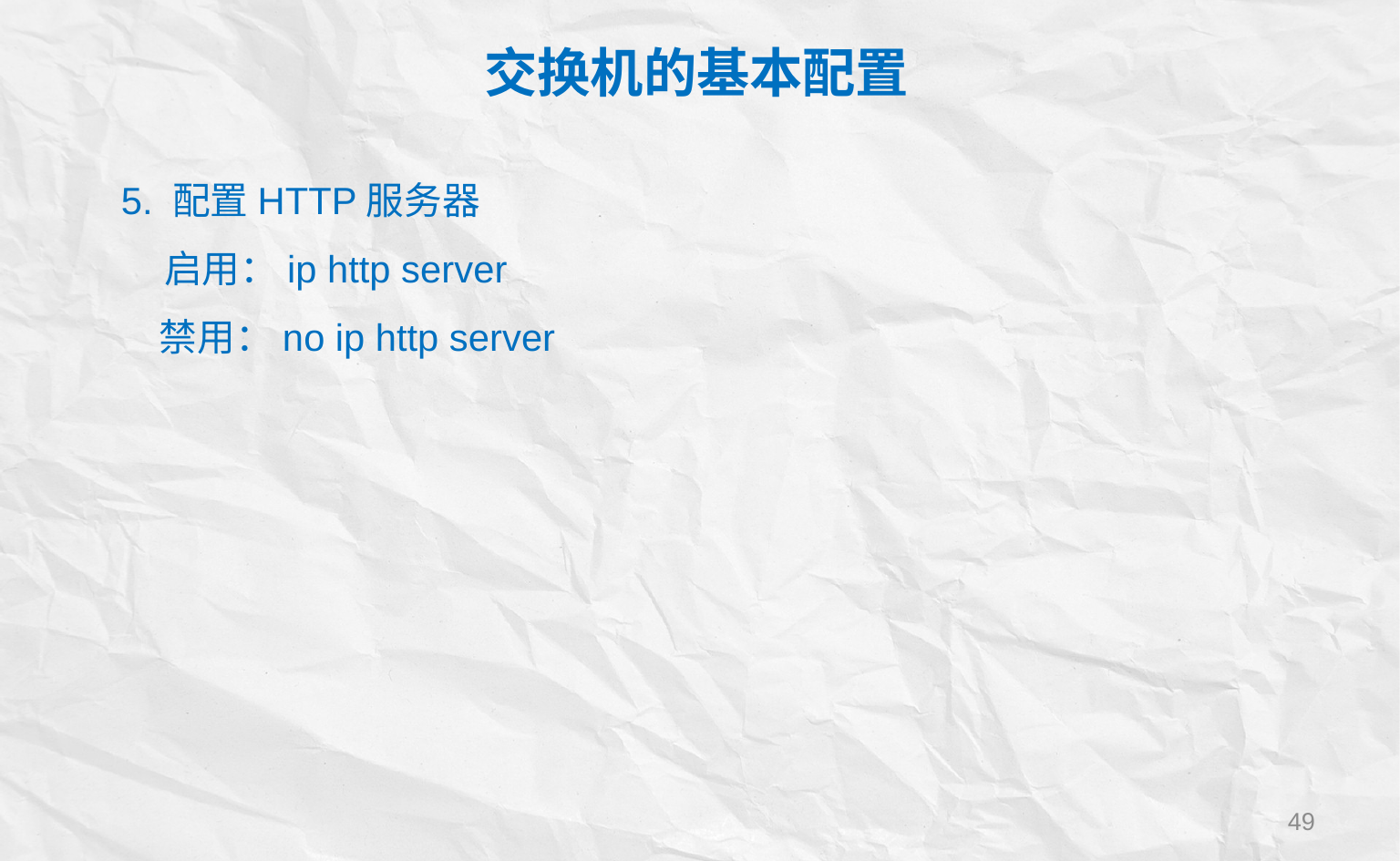

交换机的基本配置
5. 配置HTTP服务器
    启用：ip http server
　禁用：no ip http server

 49